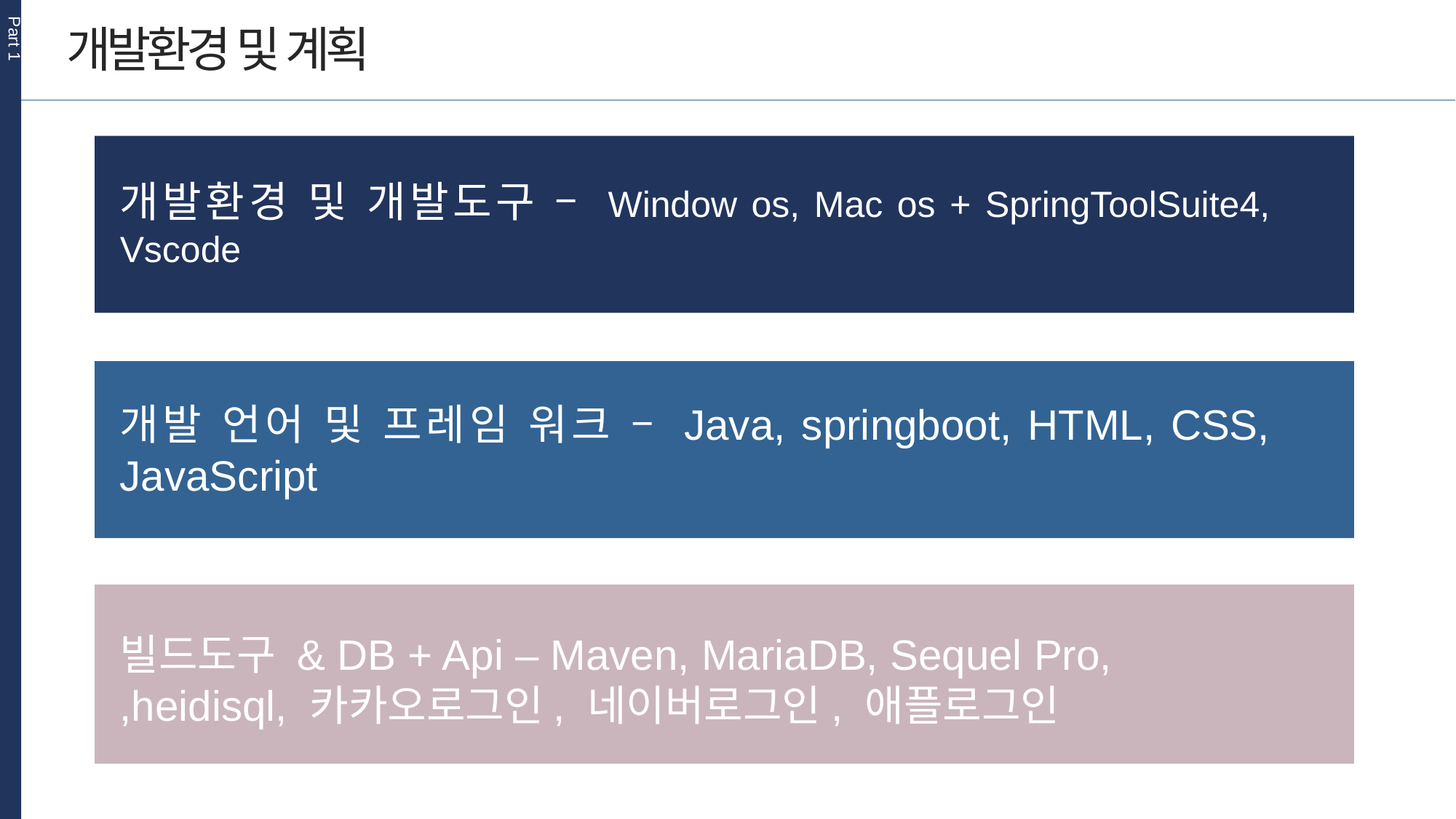

Part 1
Part 1
개발환경 및 계획

개발환경 및 개발도구 – Window os, Mac os + SpringToolSuite4, Vscode

개발 언어 및 프레임 워크 – Java, springboot, HTML, CSS, JavaScript

빌드도구 & DB + Api – Maven, MariaDB, Sequel Pro,
,heidisql, 카카오로그인, 네이버로그인, 애플로그인